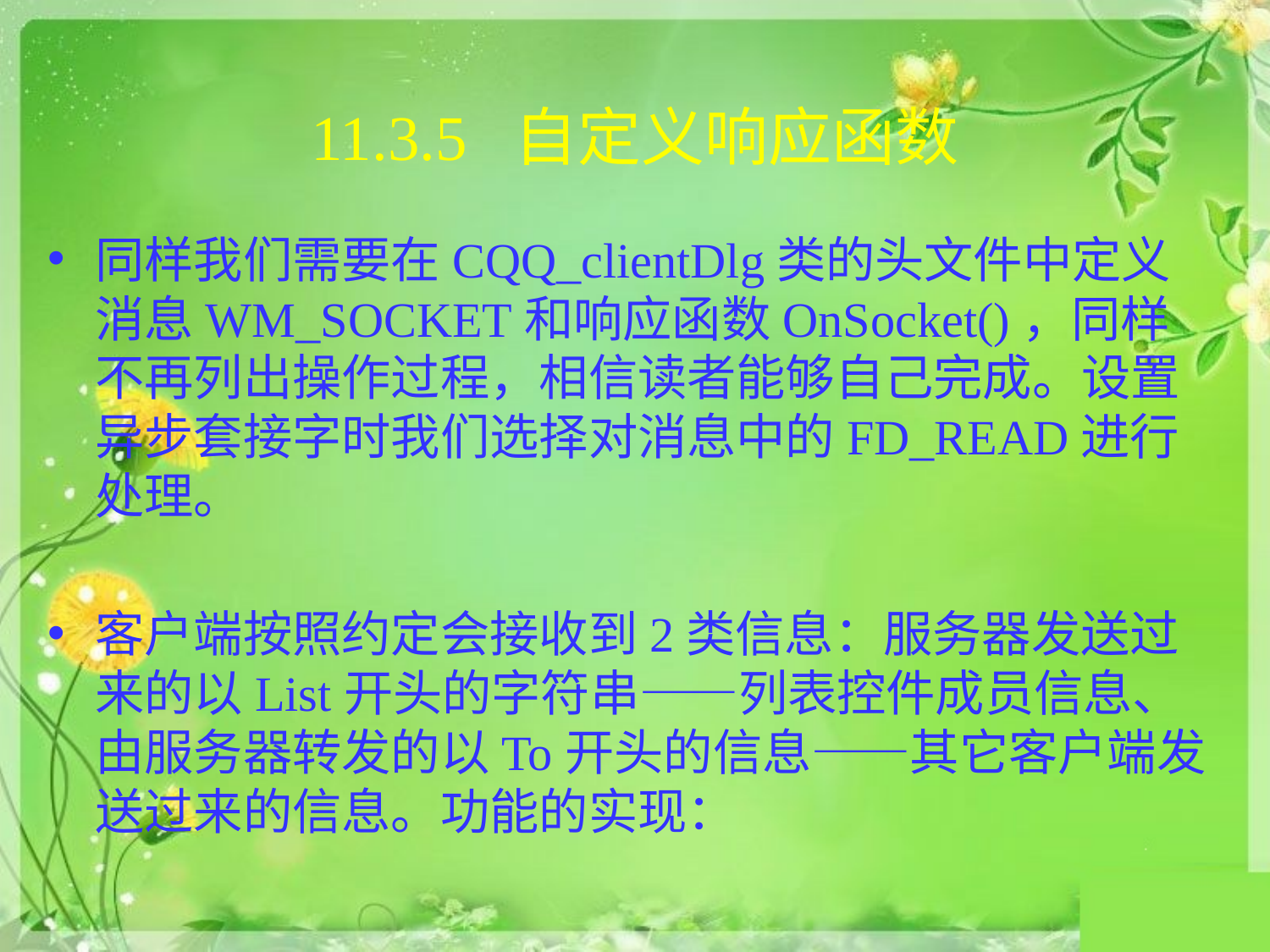

# 11.3.5  自定义响应函数
同样我们需要在CQQ_clientDlg类的头文件中定义消息WM_SOCKET和响应函数OnSocket()，同样不再列出操作过程，相信读者能够自己完成。设置异步套接字时我们选择对消息中的FD_READ进行处理。

客户端按照约定会接收到2类信息：服务器发送过来的以List开头的字符串——列表控件成员信息、由服务器转发的以To开头的信息——其它客户端发送过来的信息。功能的实现：